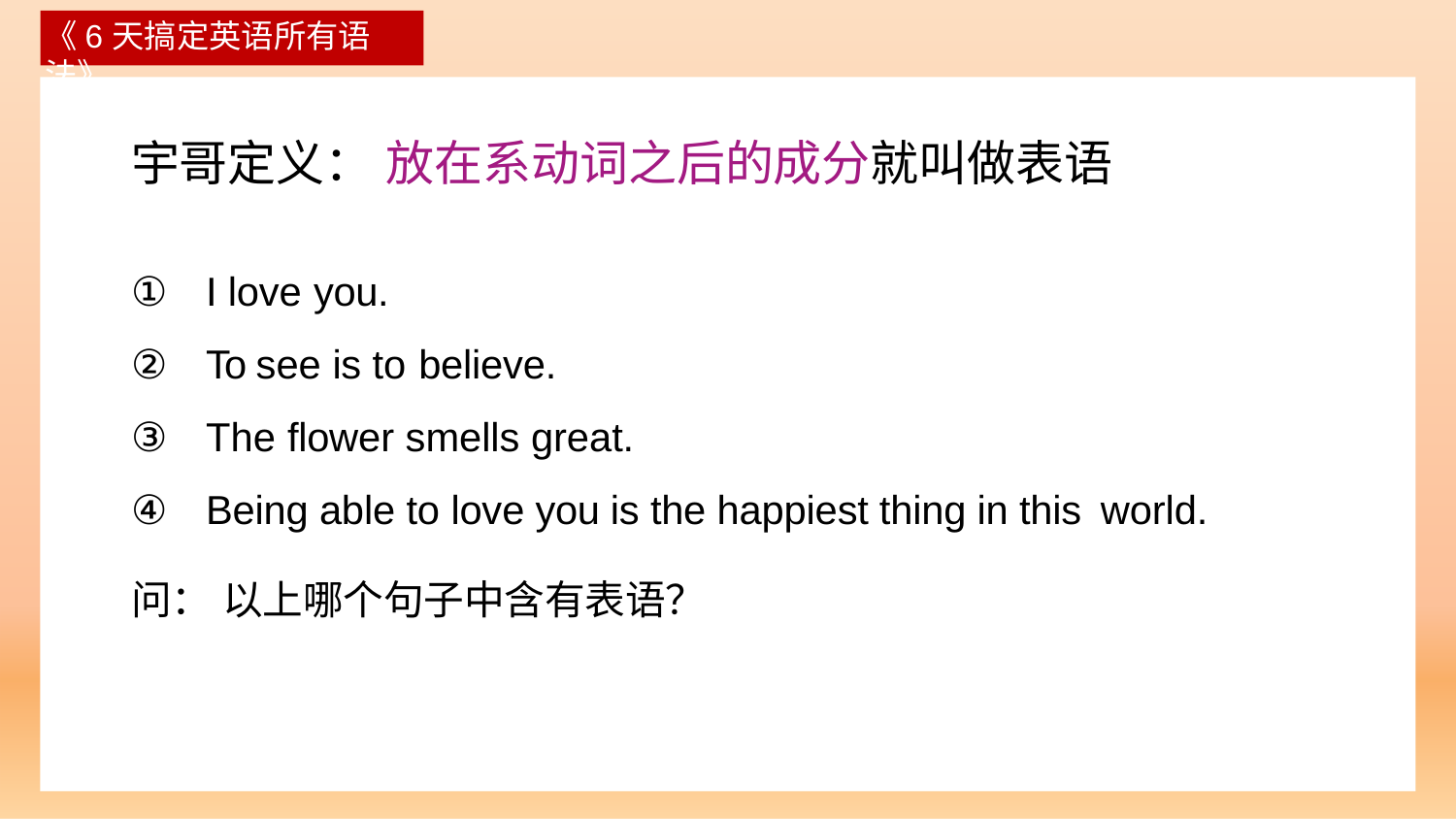

《6天搞定英语所有语法》
# 宇哥定义： 放在系动词之后的成分就叫做表语
①	I love you.
②	To see is to believe.
③	The flower smells great.
④	Being able to love you is the happiest thing in this world.
问： 以上哪个句子中含有表语？